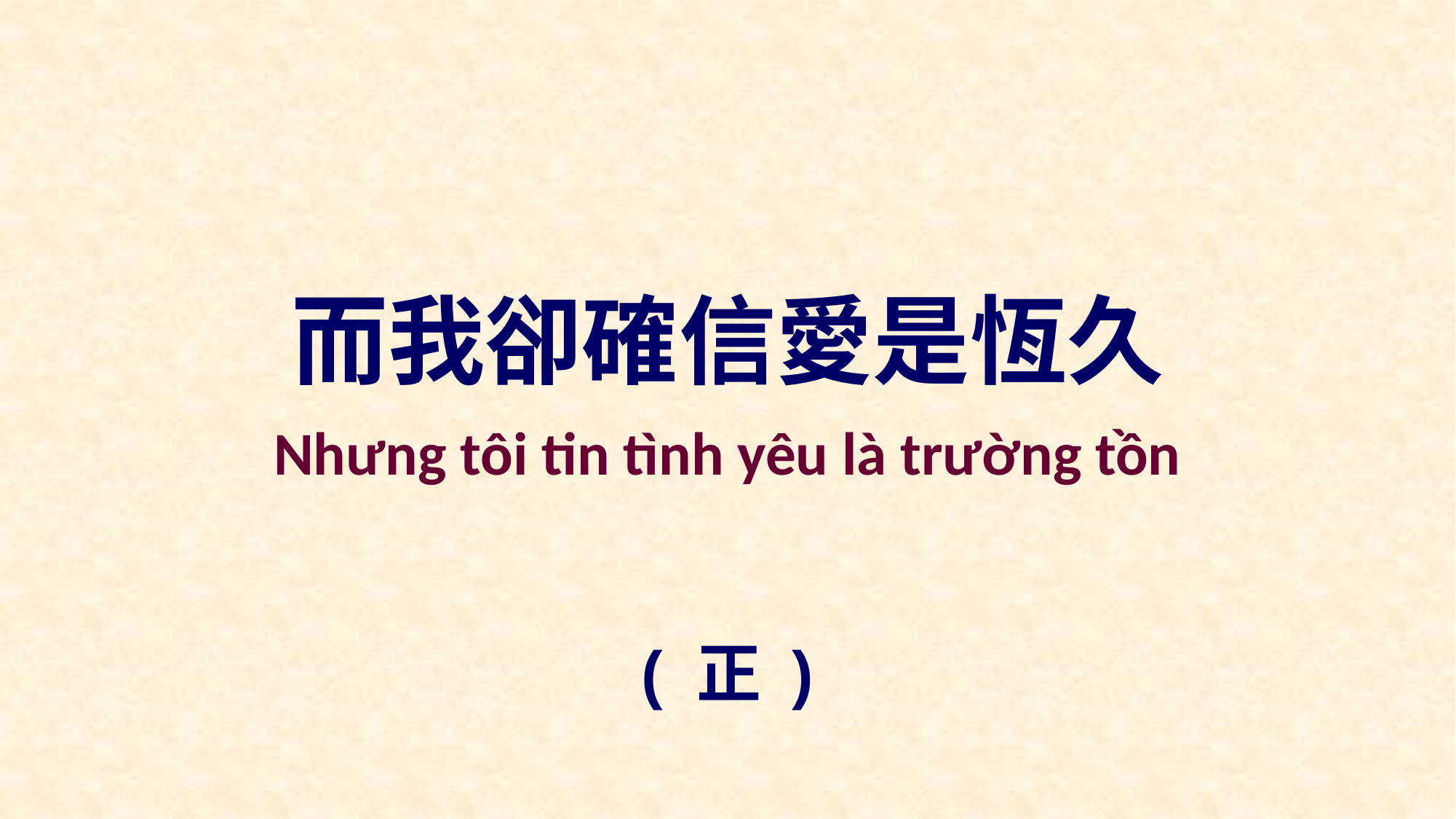

而我卻確信愛是恆久
Nhưng tôi tin tình yêu là trường tồn
( 正 )